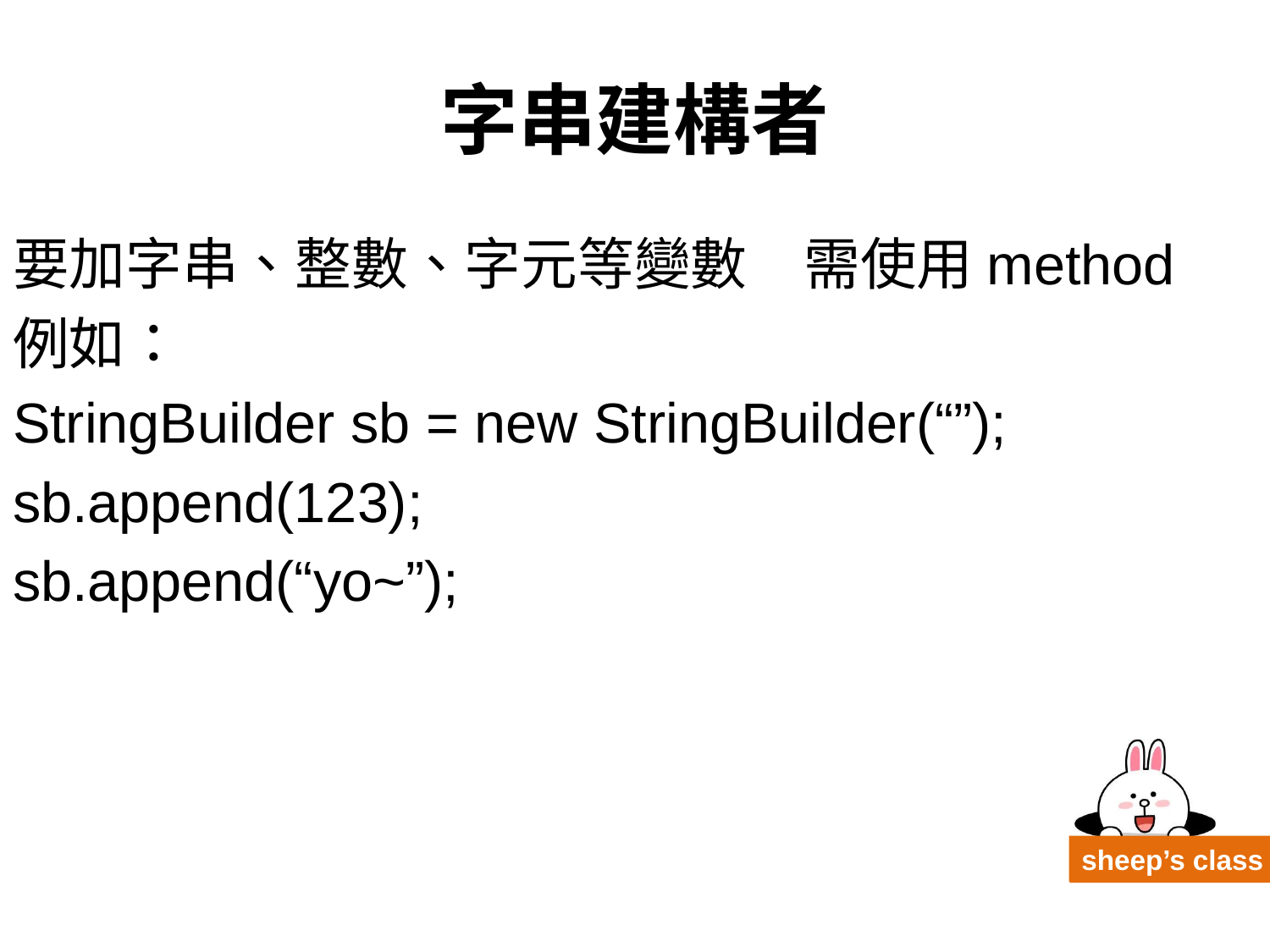

# 字串建構者
要加字串、整數、字元等變數　需使用method
例如：
StringBuilder sb = new StringBuilder(“”);
sb.append(123);
sb.append(“yo~”);